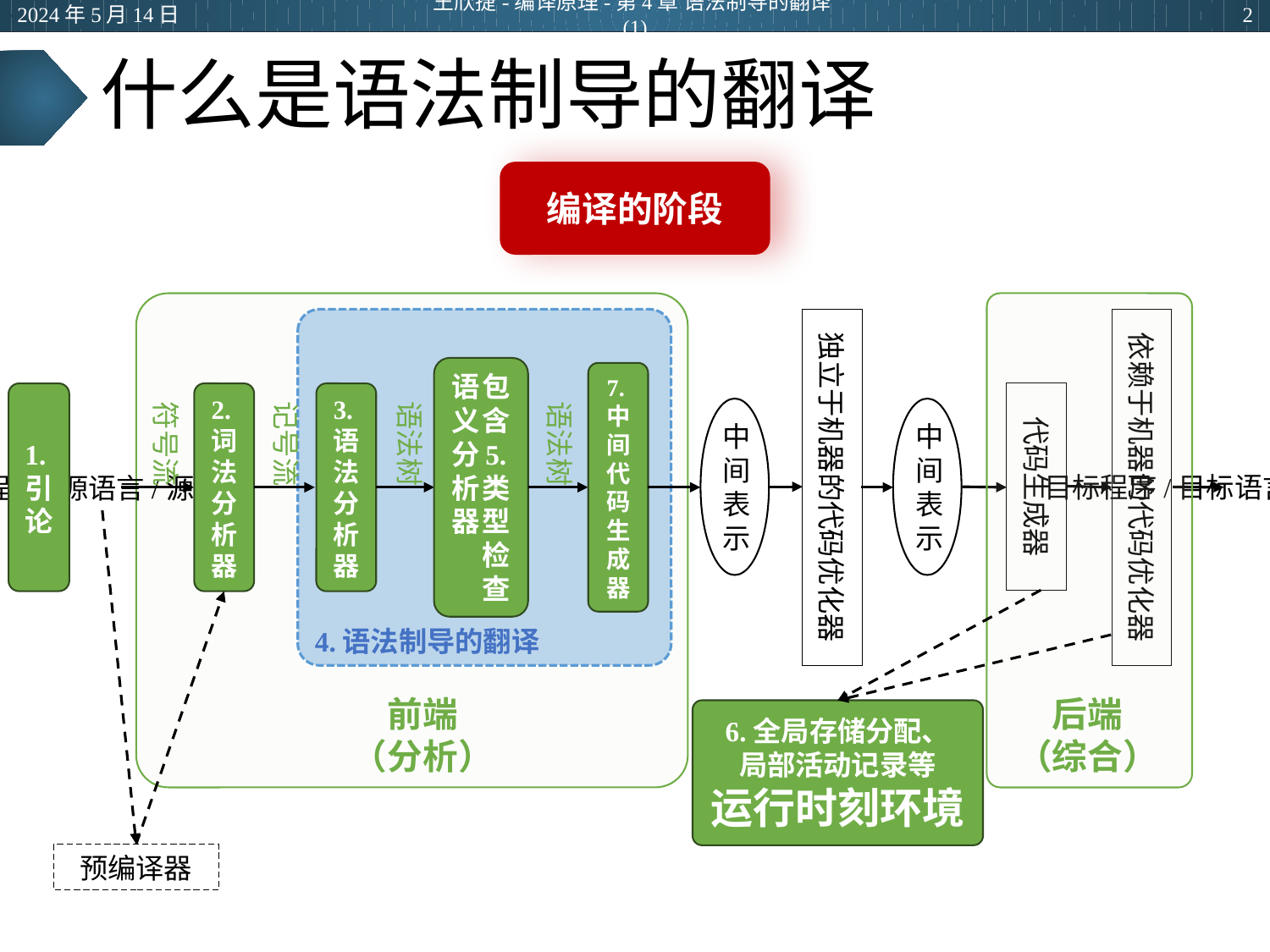

2024年5月14日
王欣捷-编译原理-第4章 语法制导的翻译(1)
2
# 什么是语法制导的翻译
编译的阶段
目标程序/目标语言/目标代码
源程序/源语言/源代码

4.语法制导的翻译
独立于机器的代码优化器
依赖于机器的代码优化器
语义分析器

包含 5. 类型检查
7.中间代码生成器
代码生成器
1.引论
2.词法分析器
3.语法分析器
符号流
记号流
语法树
语法树
中间表示
中间表示
前端
（分析）
后端
（综合）
6.全局存储分配、
局部活动记录等
运行时刻环境
预编译器